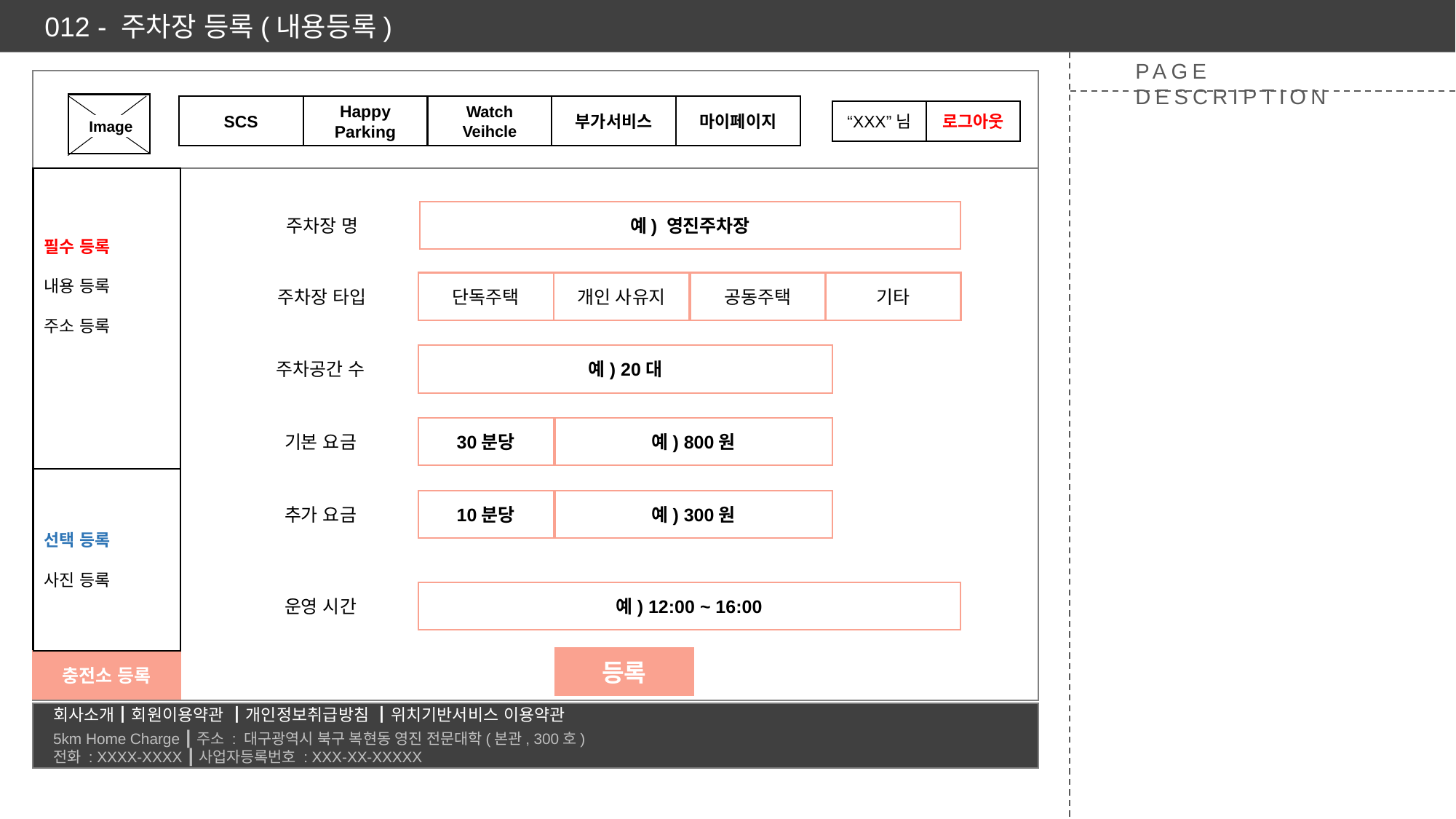

012 - 주차장 등록(내용등록)
PAGE DESCRIPTION

SCS
Happy Parking
Watch
Veihcle
부가서비스
마이페이지
“XXX”님
로그아웃
Image
ㅁ

필수 등록
내용 등록

주소 등록

필수 등록
내용 등록

주소 등록

기본적인 등록

충전소관련 등록

주소 등록

주차장 명
예) 영진주차장
주차장 타입
단독주택
개인 사유지
공동주택
기타
주차공간 수
예) 20대
기본 요금
30분당
예) 800원
설명

개요 등록

사진 등록
선택 등록

개요 등록

사진 등록
선택 등록

사진 등록
추가 요금
10분당
예) 300원
운영 시간
예) 12:00 ~ 16:00
등록
충전소 등록
회사소개┃회원이용약관 ┃개인정보취급방침 ┃위치기반서비스 이용약관

5km Home Charge ┃주소 : 대구광역시 북구 복현동 영진 전문대학(본관, 300호)
전화 : XXXX-XXXX ┃사업자등록번호 : XXX-XX-XXXXX